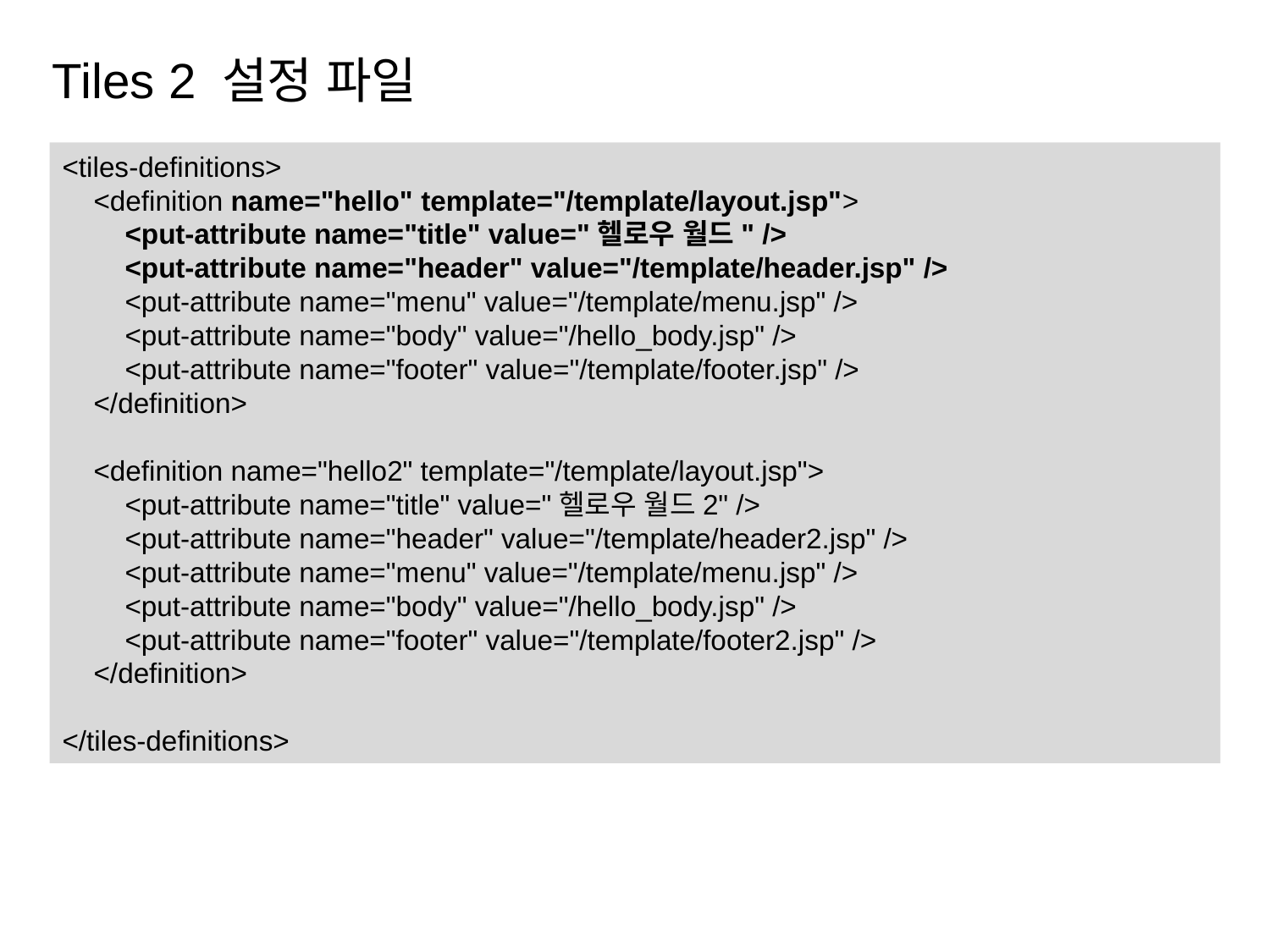

# Tiles 2 설정 파일
<tiles-definitions>
    <definition name="hello" template="/template/layout.jsp">
        <put-attribute name="title" value="헬로우 월드" />
        <put-attribute name="header" value="/template/header.jsp" />
        <put-attribute name="menu" value="/template/menu.jsp" />
        <put-attribute name="body" value="/hello_body.jsp" />
        <put-attribute name="footer" value="/template/footer.jsp" />
    </definition>

    <definition name="hello2" template="/template/layout.jsp">
        <put-attribute name="title" value="헬로우 월드2" />
        <put-attribute name="header" value="/template/header2.jsp" />
        <put-attribute name="menu" value="/template/menu.jsp" />
        <put-attribute name="body" value="/hello_body.jsp" />
        <put-attribute name="footer" value="/template/footer2.jsp" />
    </definition>

</tiles-definitions>